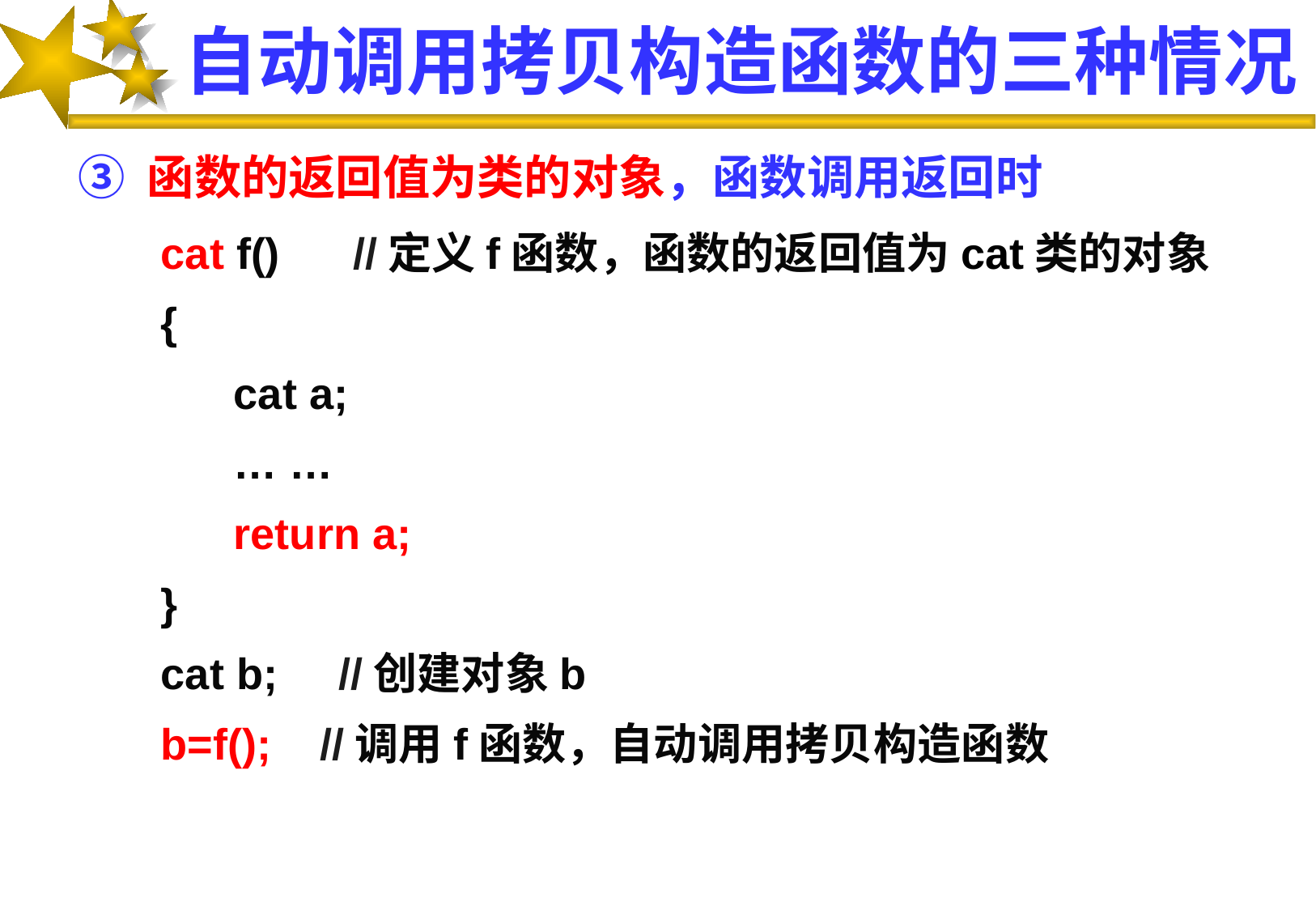

# 自动调用拷贝构造函数的三种情况
③ 函数的返回值为类的对象，函数调用返回时
cat f()      //定义f函数，函数的返回值为cat类的对象
{
      cat a;
      … …
      return a;
}
cat b;     //创建对象b
b=f();    //调用f函数，自动调用拷贝构造函数